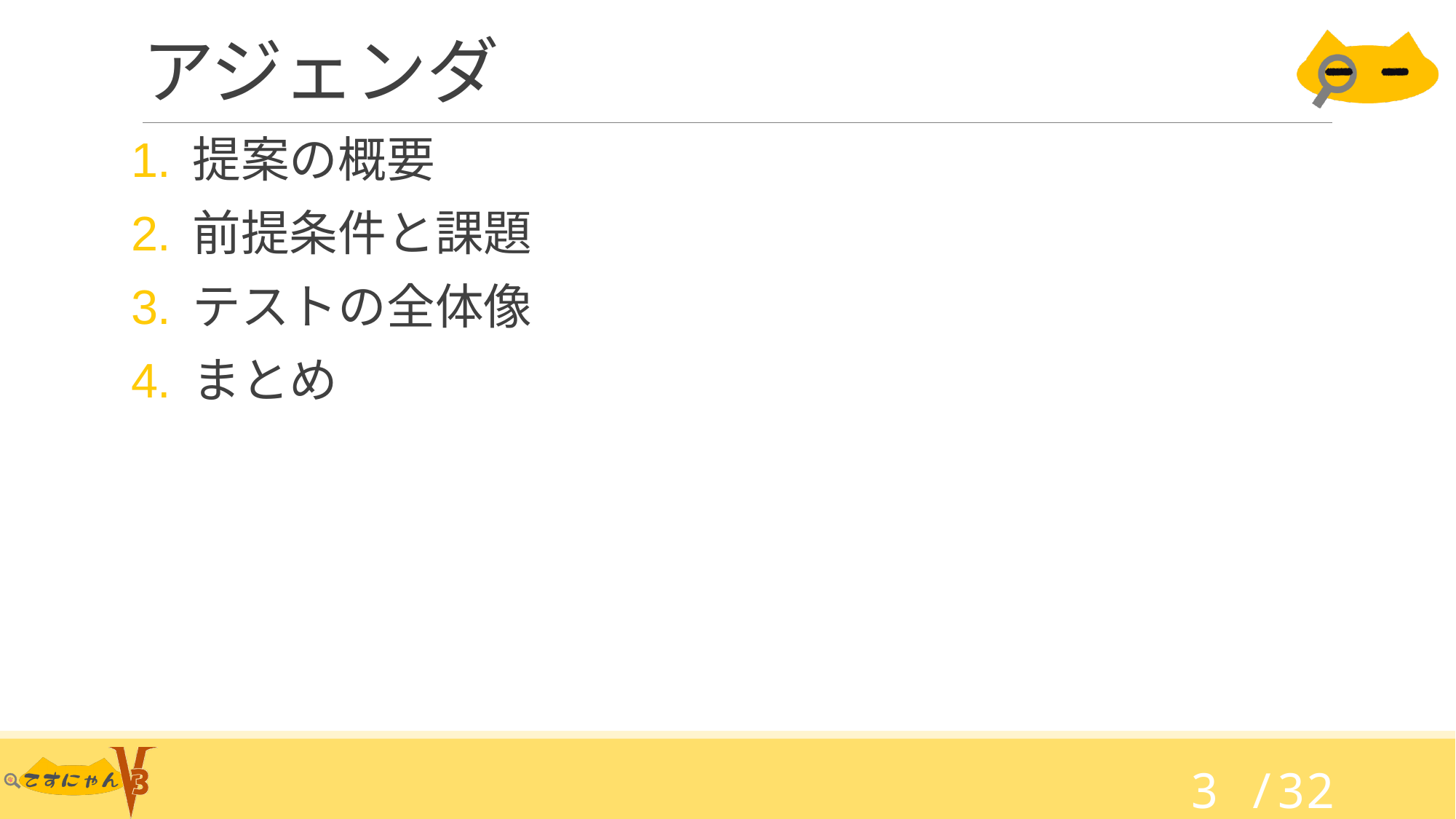

# アジェンダ
提案の概要
前提条件と課題
テストの全体像
まとめ
3 /32